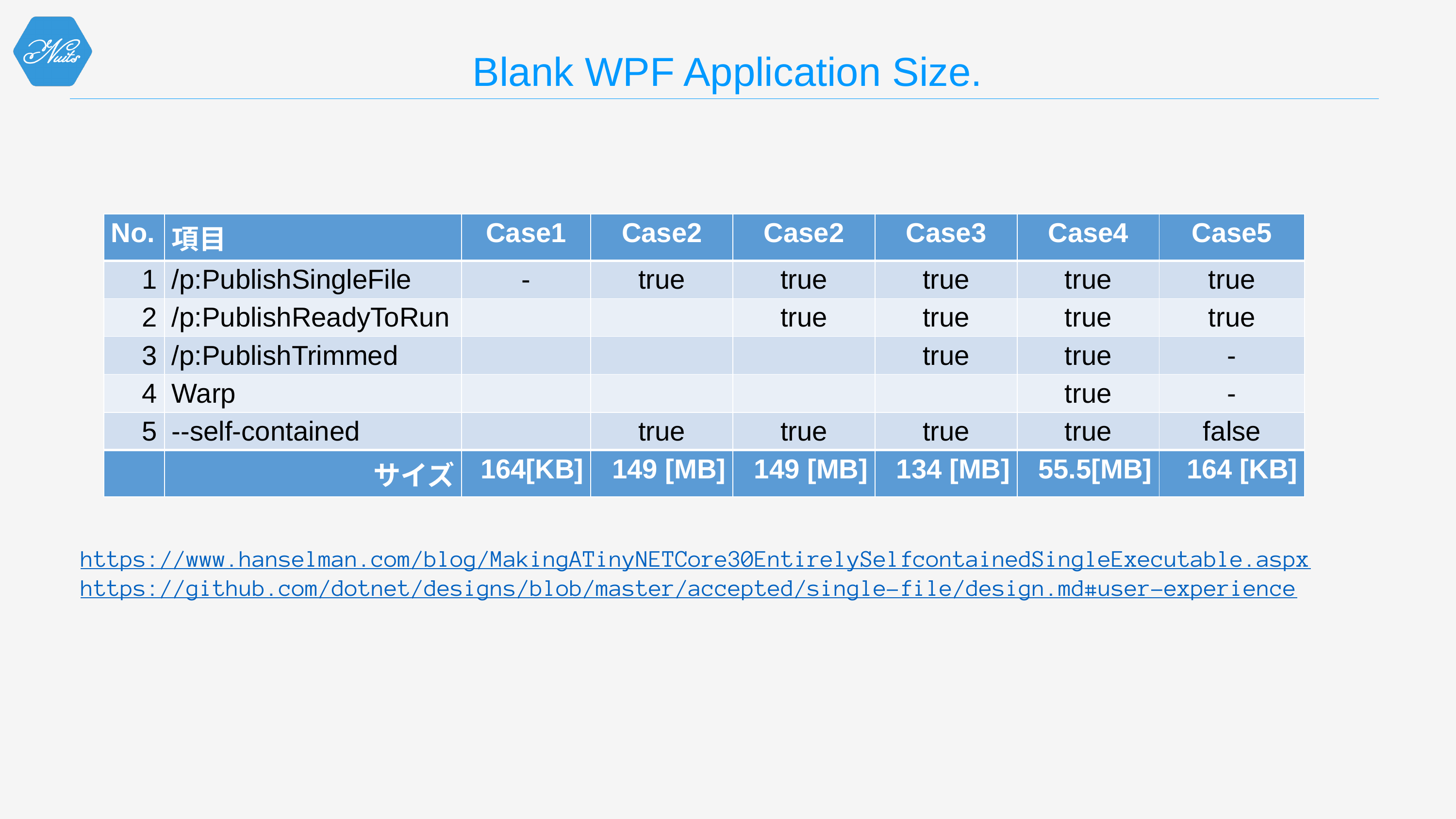

# Blank WPF Application Size.
| No. | 項目 | Case1 | Case2 | Case2 | Case3 | Case4 | Case5 |
| --- | --- | --- | --- | --- | --- | --- | --- |
| 1 | /p:PublishSingleFile | - | true | true | true | true | true |
| 2 | /p:PublishReadyToRun |  |  | true | true | true | true |
| 3 | /p:PublishTrimmed |  |  |  | true | true | - |
| 4 | Warp |  |  |  |  | true | - |
| 5 | --self-contained |  | true | true | true | true | false |
|  | サイズ | 164[KB] | 149 [MB] | 149 [MB] | 134 [MB] | 55.5[MB] | 164 [KB] |
https://www.hanselman.com/blog/MakingATinyNETCore30EntirelySelfcontainedSingleExecutable.aspx
https://github.com/dotnet/designs/blob/master/accepted/single-file/design.md#user-experience